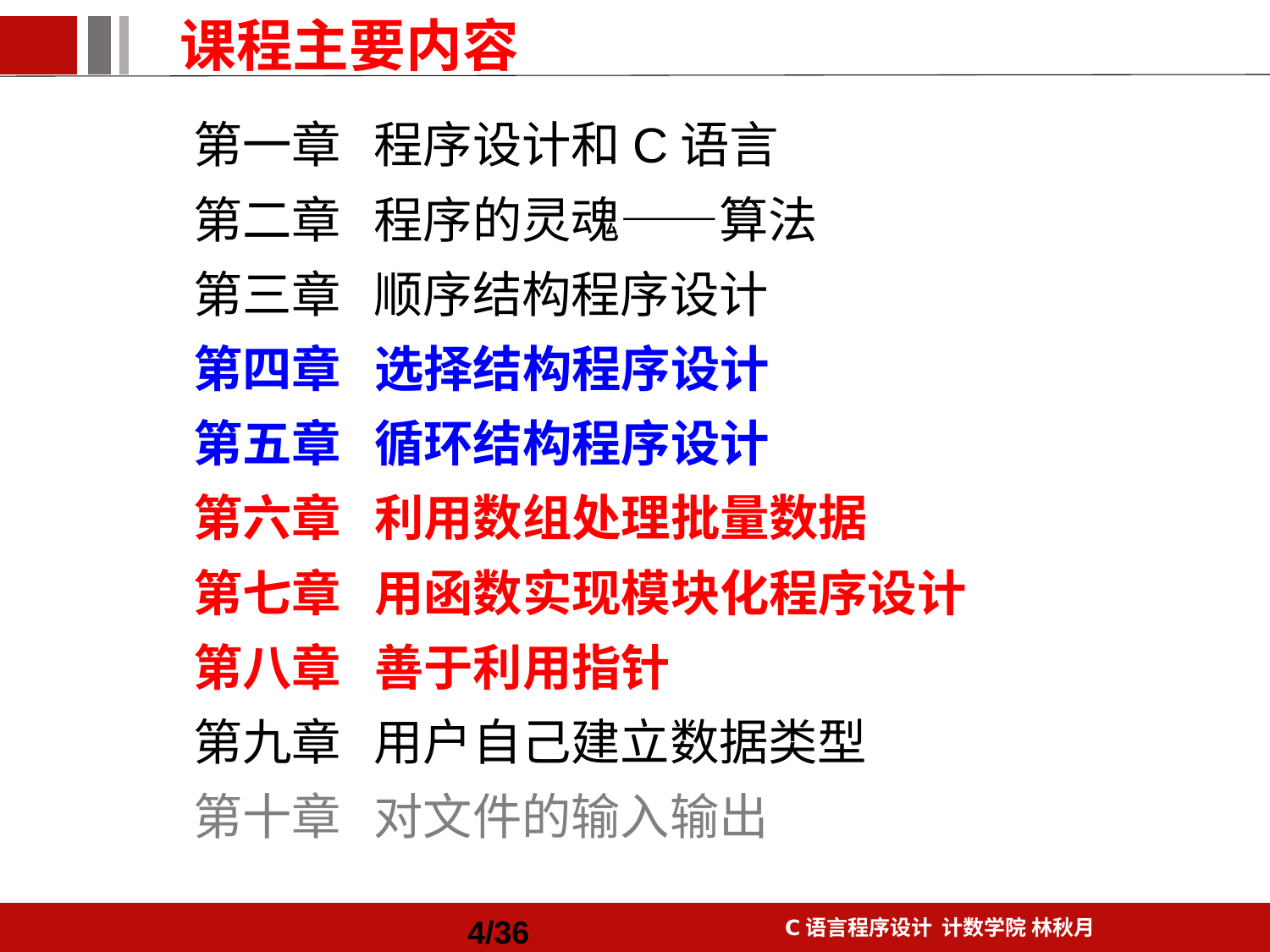

课程主要内容
第一章   程序设计和C语言
第二章   程序的灵魂——算法
第三章   顺序结构程序设计
第四章   选择结构程序设计
第五章   循环结构程序设计
第六章   利用数组处理批量数据
第七章   用函数实现模块化程序设计
第八章   善于利用指针
第九章   用户自己建立数据类型
第十章   对文件的输入输出